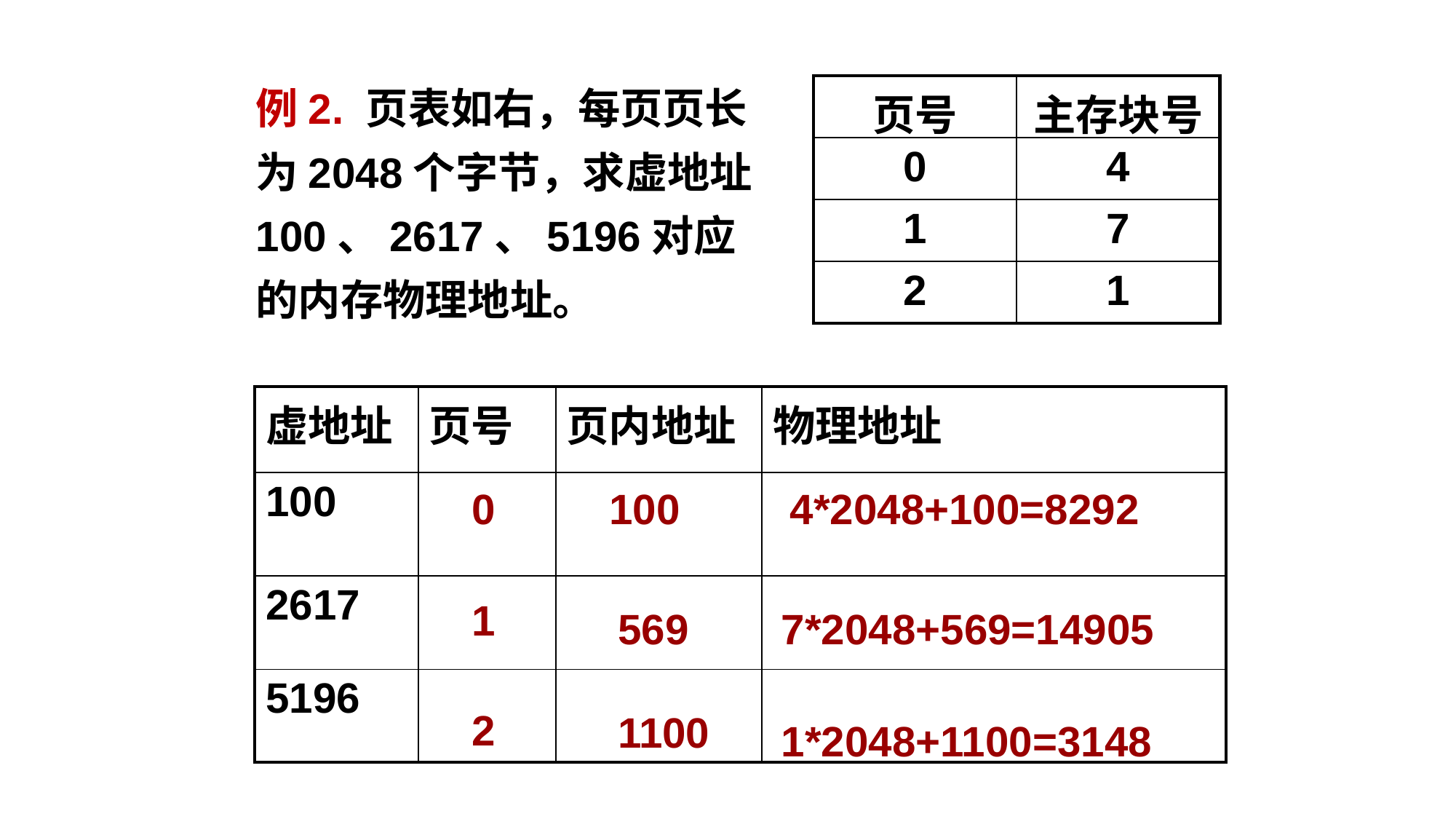

例2. 页表如右，每页页长为2048个字节，求虚地址100、2617、5196对应的内存物理地址。
| 页号 | 主存块号 |
| --- | --- |
| 0 | 4 |
| 1 | 7 |
| 2 | 1 |
| 虚地址 | 页号 | 页内地址 | 物理地址 |
| --- | --- | --- | --- |
| 100 |  |  |  |
| 2617 |  |  |  |
| 5196 |  |  |  |
0
100
4*2048+100=8292
1
569
7*2048+569=14905
2
1100
1*2048+1100=3148